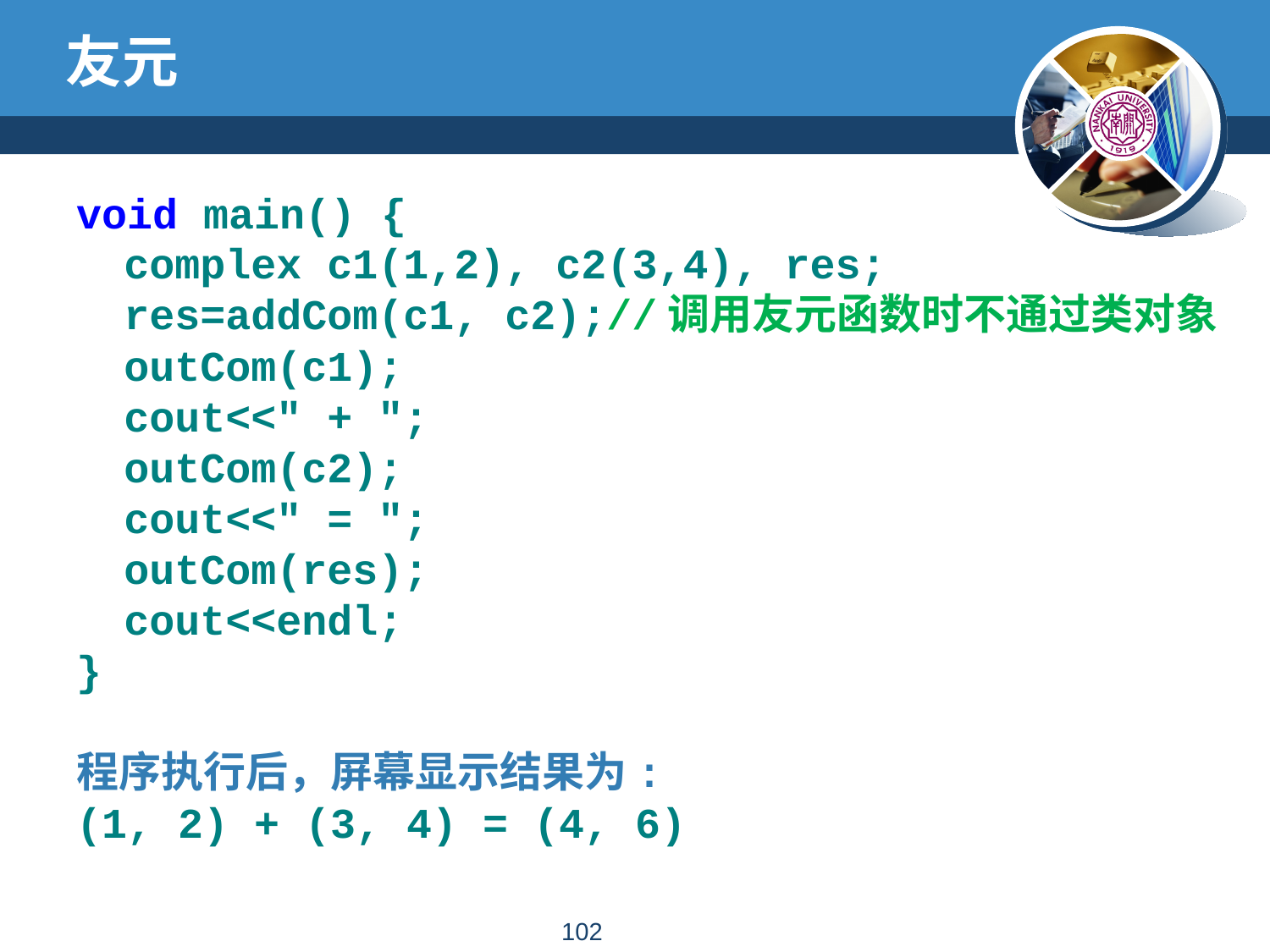

# 友元
void main() {
	complex c1(1,2), c2(3,4), res;
 	res=addCom(c1, c2);//调用友元函数时不通过类对象
	outCom(c1);
	cout<<" + ";
	outCom(c2);
	cout<<" = ";
	outCom(res);
	cout<<endl;
}

程序执行后，屏幕显示结果为:
(1, 2) + (3, 4) = (4, 6)

102